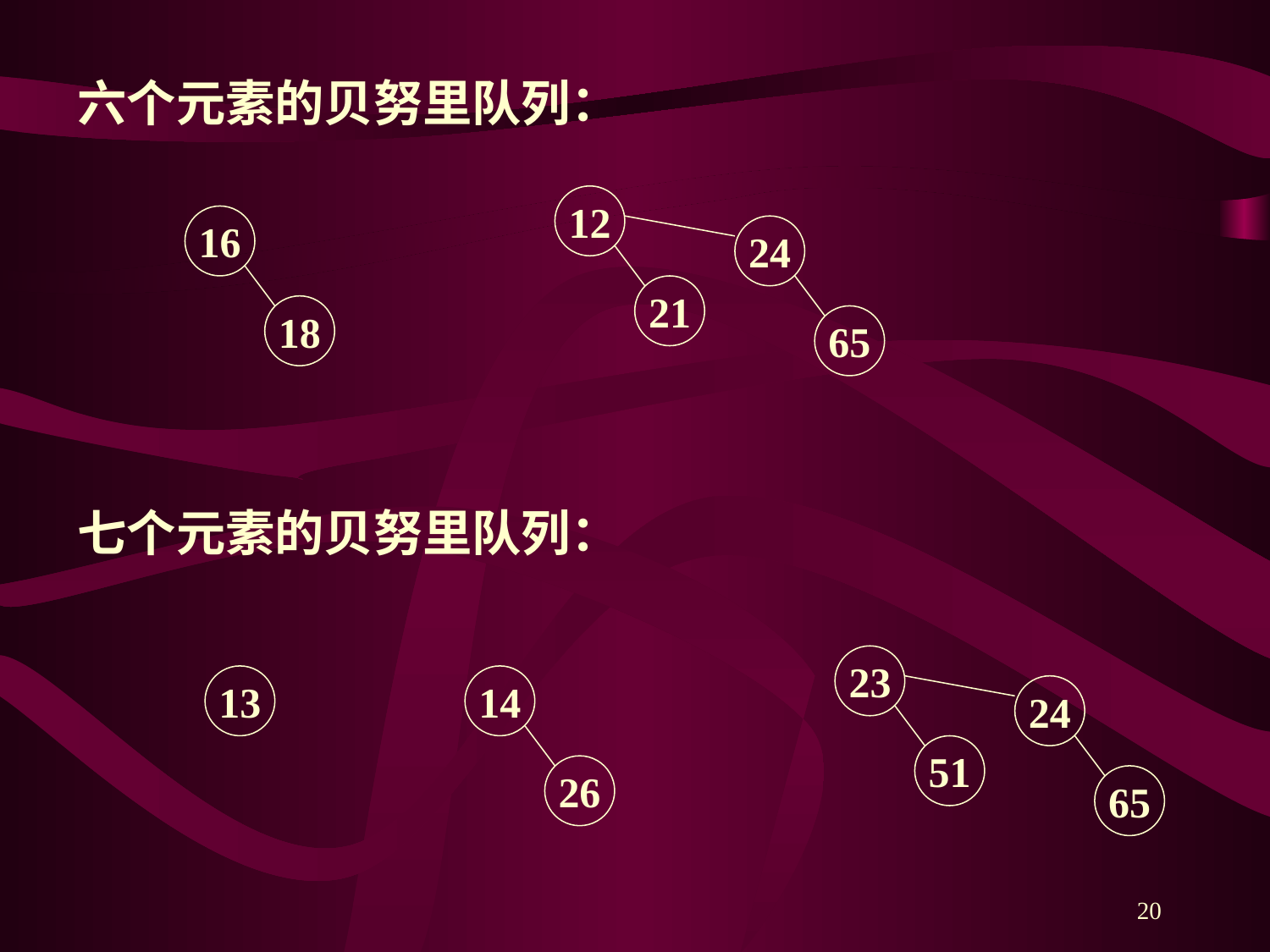

六个元素的贝努里队列：
12
16

24

21

18
65
七个元素的贝努里队列：
23
13
14

24

51

26
65
20